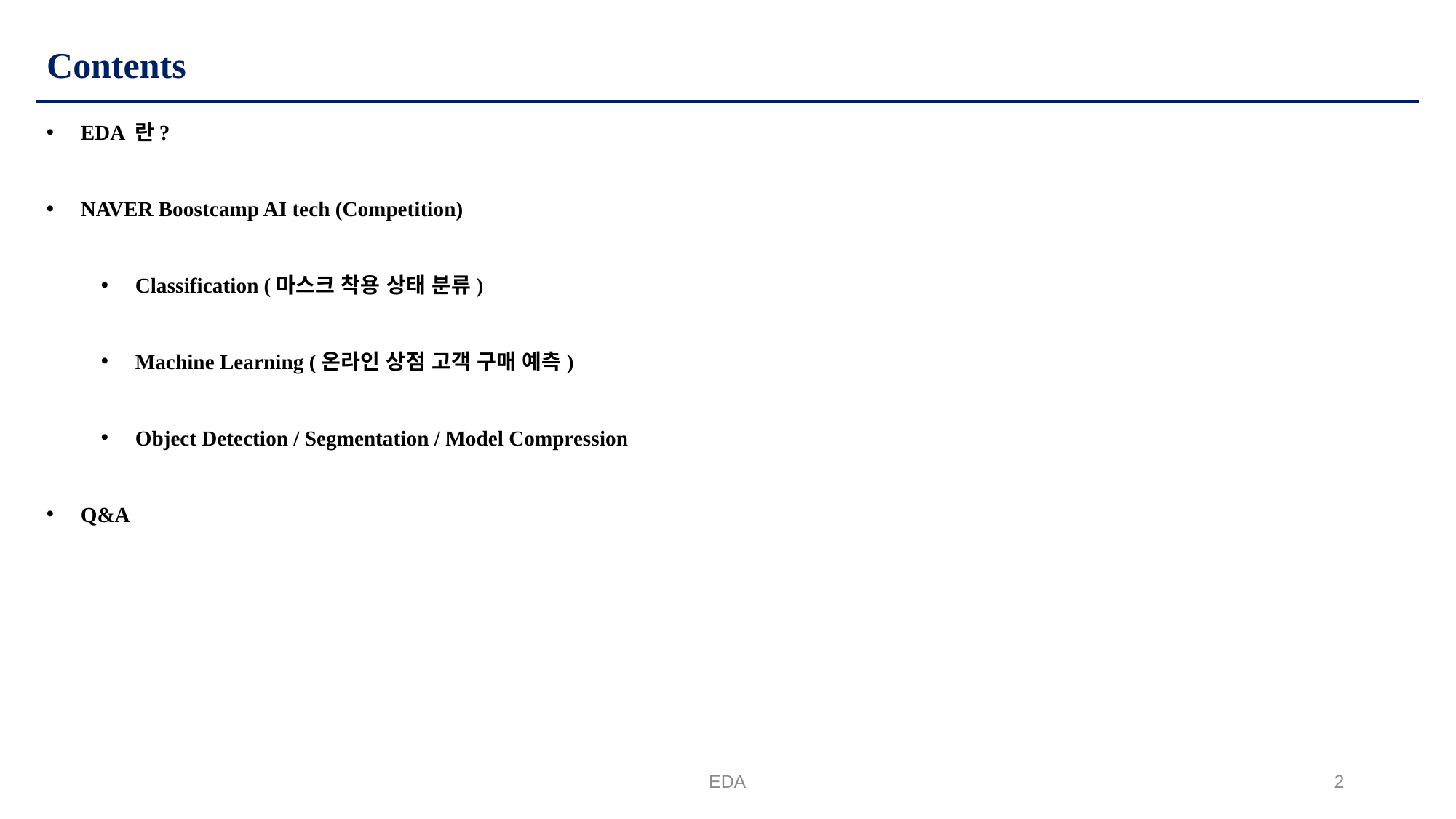

# Contents
EDA 란?

NAVER Boostcamp AI tech (Competition)

Classification (마스크 착용 상태 분류)

Machine Learning (온라인 상점 고객 구매 예측)

Object Detection / Segmentation / Model Compression

Q&A
EDA
2